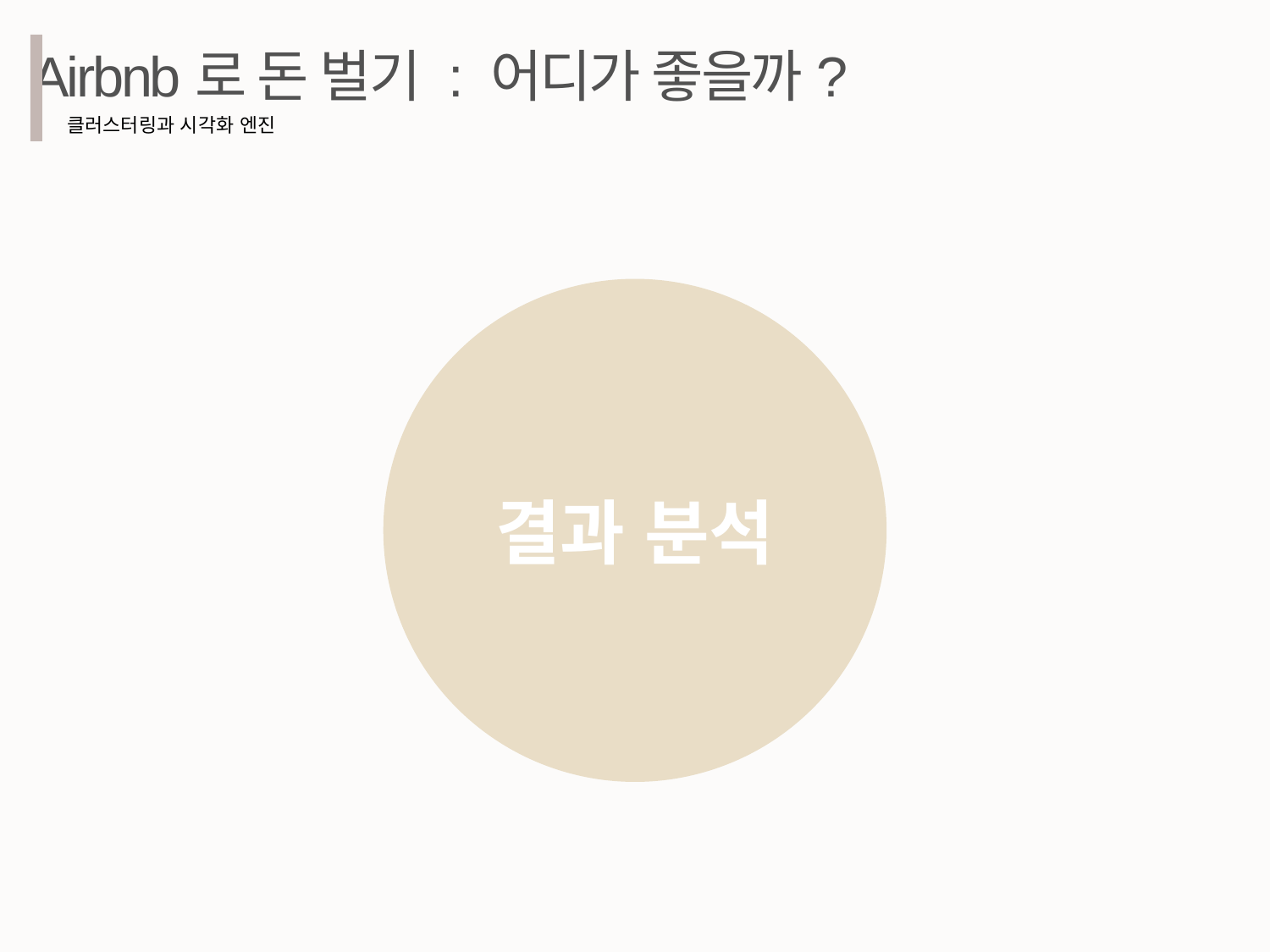

Airbnb로 돈 벌기 : 어디가 좋을까?
클러스터링과 시각화 엔진
결과 분석